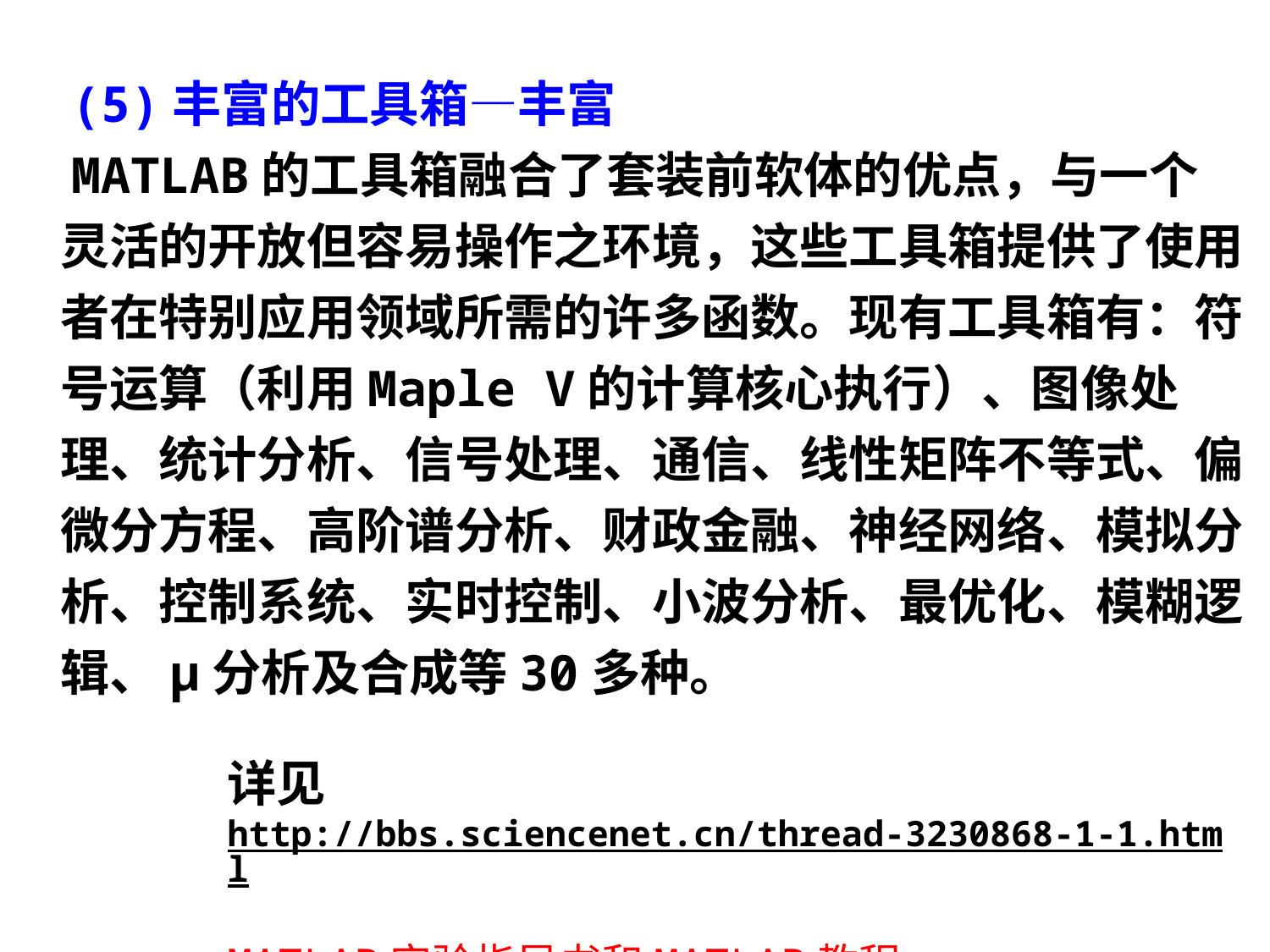

(5)丰富的工具箱—丰富
  MATLAB的工具箱融合了套装前软体的优点，与一个灵活的开放但容易操作之环境，这些工具箱提供了使用者在特别应用领域所需的许多函数。现有工具箱有：符号运算（利用Maple V的计算核心执行）、图像处理、统计分析、信号处理、通信、线性矩阵不等式、偏微分方程、高阶谱分析、财政金融、神经网络、模拟分析、控制系统、实时控制、小波分析、最优化、模糊逻辑、μ分析及合成等30多种。

详见 http://bbs.sciencenet.cn/thread-3230868-1-1.html
MATLAB实验指导书和MATLAB教程